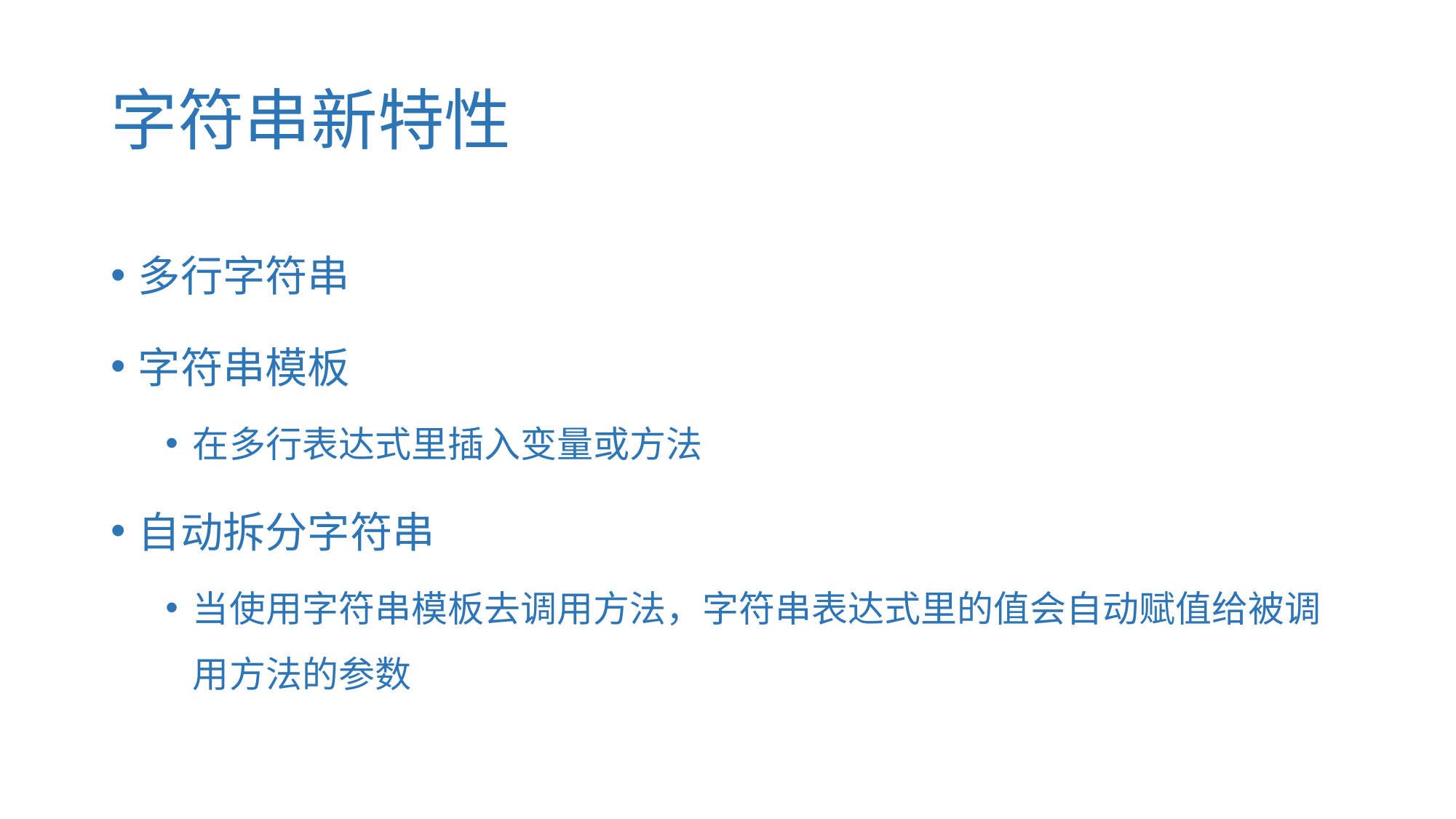

# 字符串新特性
多行字符串
字符串模板
在多行表达式里插入变量或方法
自动拆分字符串
当使用字符串模板去调用方法，字符串表达式里的值会自动赋值给被调用方法的参数